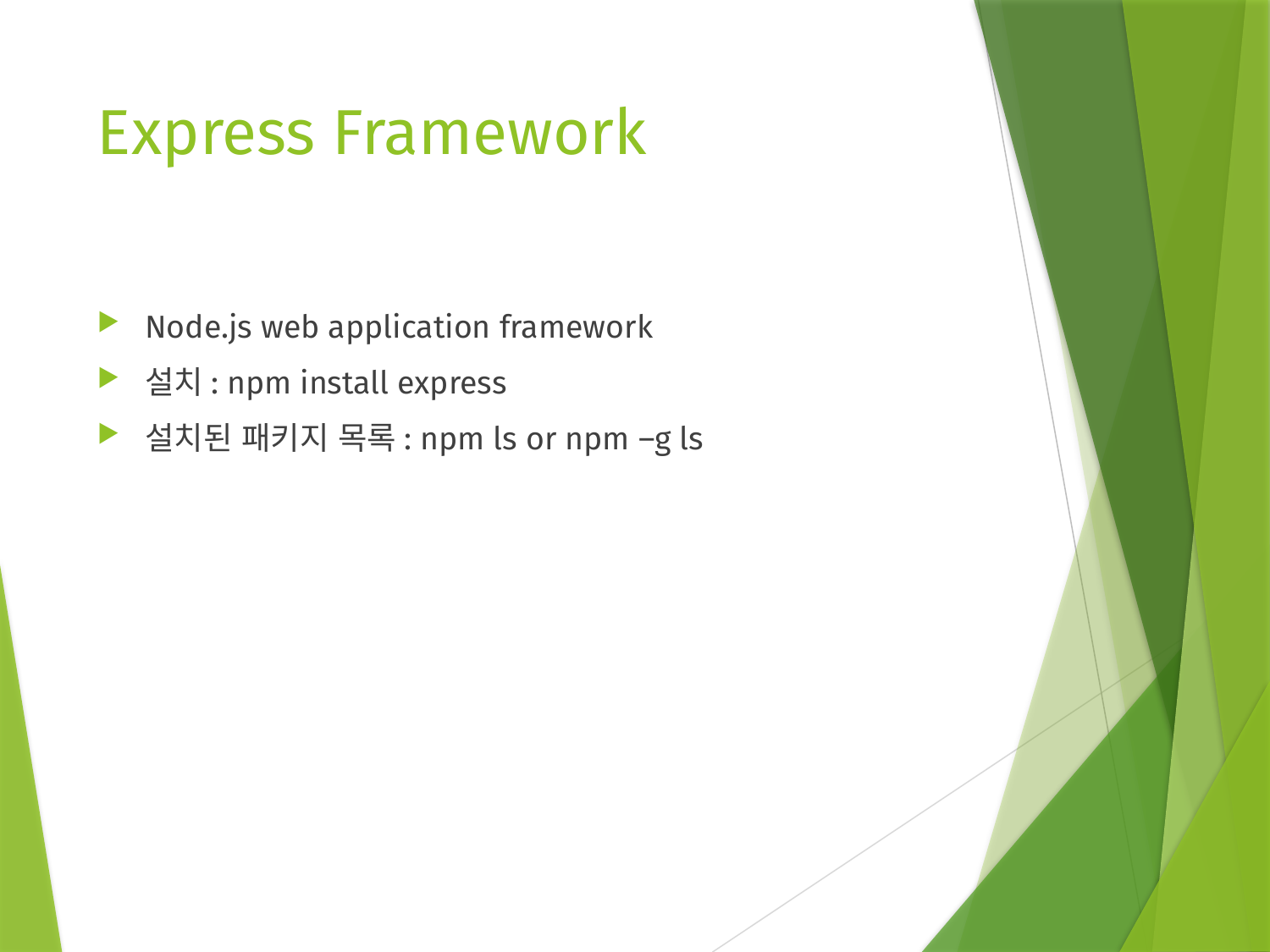

# Express Framework
Node.js web application framework
설치: npm install express
설치된 패키지 목록: npm ls or npm –g ls